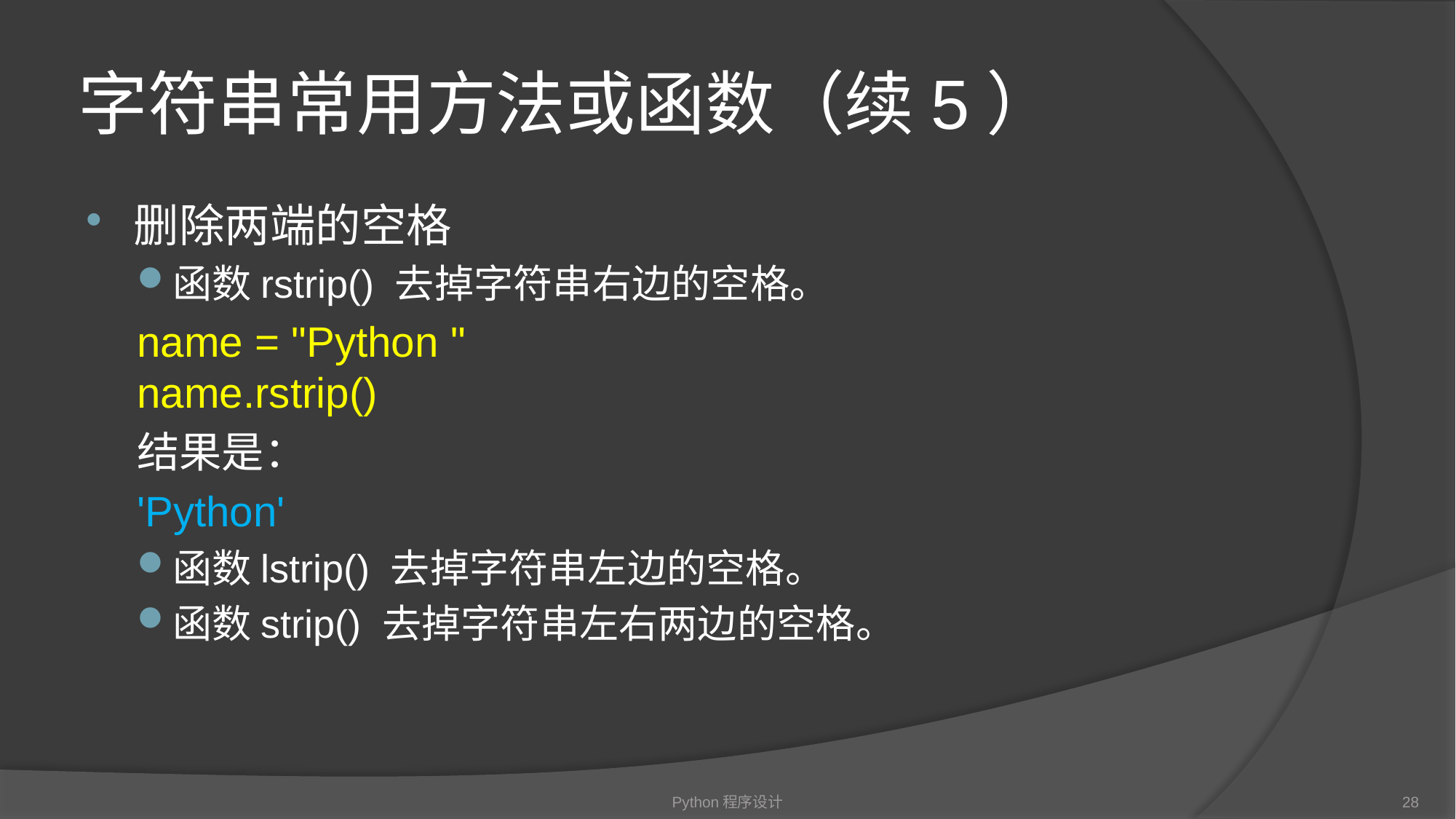

# 字符串常用方法或函数（续5）
删除两端的空格
函数rstrip() 去掉字符串右边的空格。
name = "Python "
name.rstrip()
结果是：
'Python'
函数lstrip() 去掉字符串左边的空格。
函数strip() 去掉字符串左右两边的空格。

Python程序设计
28